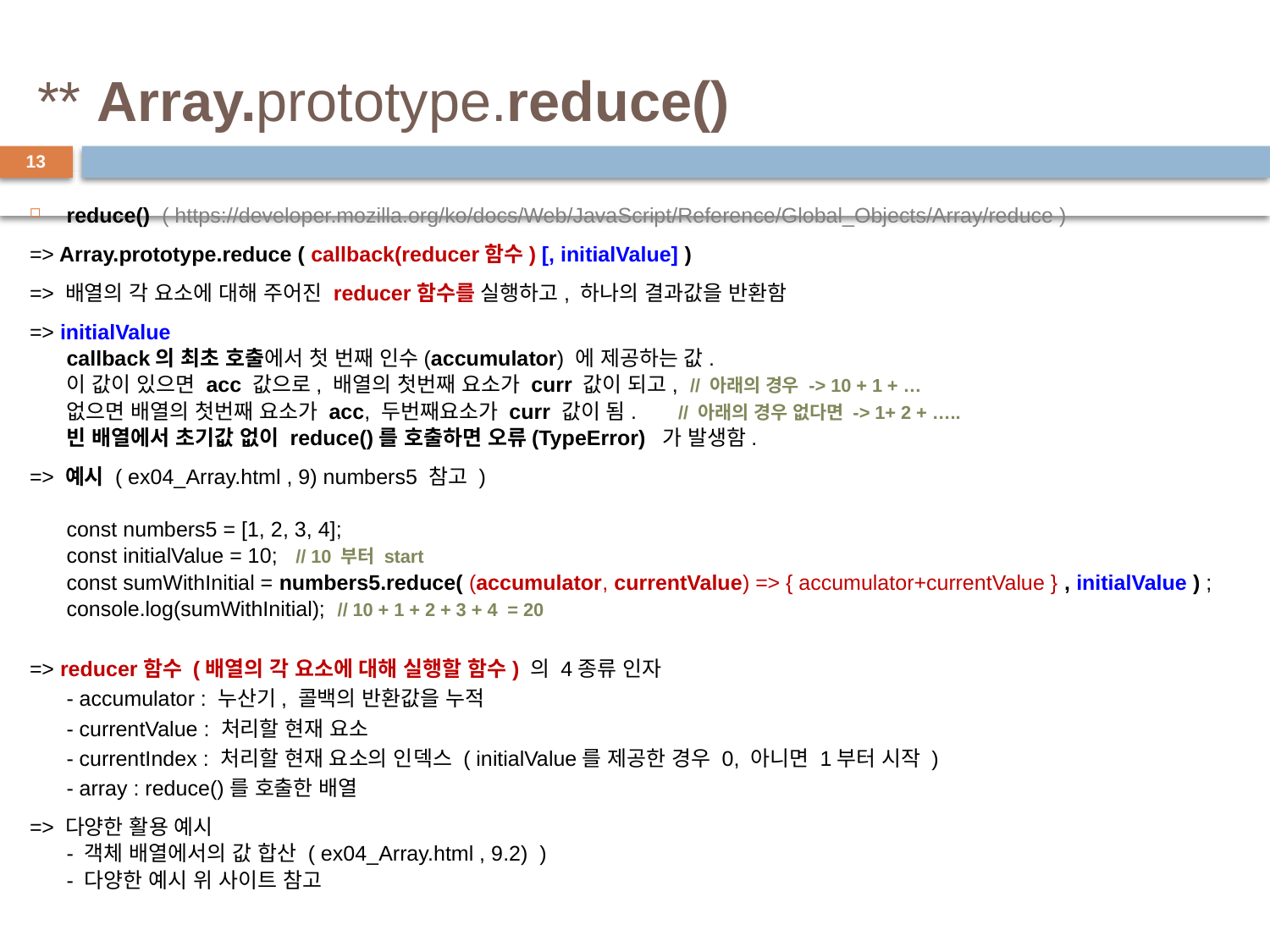

# ** Array.prototype.reduce()
13
reduce()  ( https://developer.mozilla.org/ko/docs/Web/JavaScript/Reference/Global_Objects/Array/reduce )
=> Array.prototype.reduce ( callback(reducer함수) [, initialValue] )
=> 배열의 각 요소에 대해 주어진 reducer함수를 실행하고, 하나의 결과값을 반환함
=> initialValue
callback의 최초 호출에서 첫 번째 인수(accumulator) 에 제공하는 값.
이 값이 있으면 acc 값으로, 배열의 첫번째 요소가 curr 값이 되고,  // 아래의 경우 -> 10 + 1 + …
없으면 배열의 첫번째 요소가 acc, 두번째요소가 curr 값이 됨.       // 아래의 경우 없다면 -> 1+ 2 + …..
빈 배열에서 초기값 없이 reduce()를 호출하면 오류(TypeError)  가 발생함.
=> 예시 ( ex04_Array.html , 9) numbers5 참고 )
const numbers5 = [1, 2, 3, 4];
const initialValue = 10;   // 10 부터 start
const sumWithInitial = numbers5.reduce( (accumulator, currentValue) => { accumulator+currentValue } , initialValue ) ;
console.log(sumWithInitial);  // 10 + 1 + 2 + 3 + 4  = 20

=> reducer함수 (배열의 각 요소에 대해 실행할 함수) 의 4종류 인자
- accumulator : 누산기, 콜백의 반환값을 누적
- currentValue : 처리할 현재 요소
- currentIndex : 처리할 현재 요소의 인덱스 ( initialValue를 제공한 경우 0, 아니면 1부터 시작 )
- array : reduce()를 호출한 배열
=> 다양한 활용 예시
- 객체 배열에서의 값 합산 ( ex04_Array.html , 9.2)  )
- 다양한 예시 위 사이트 참고